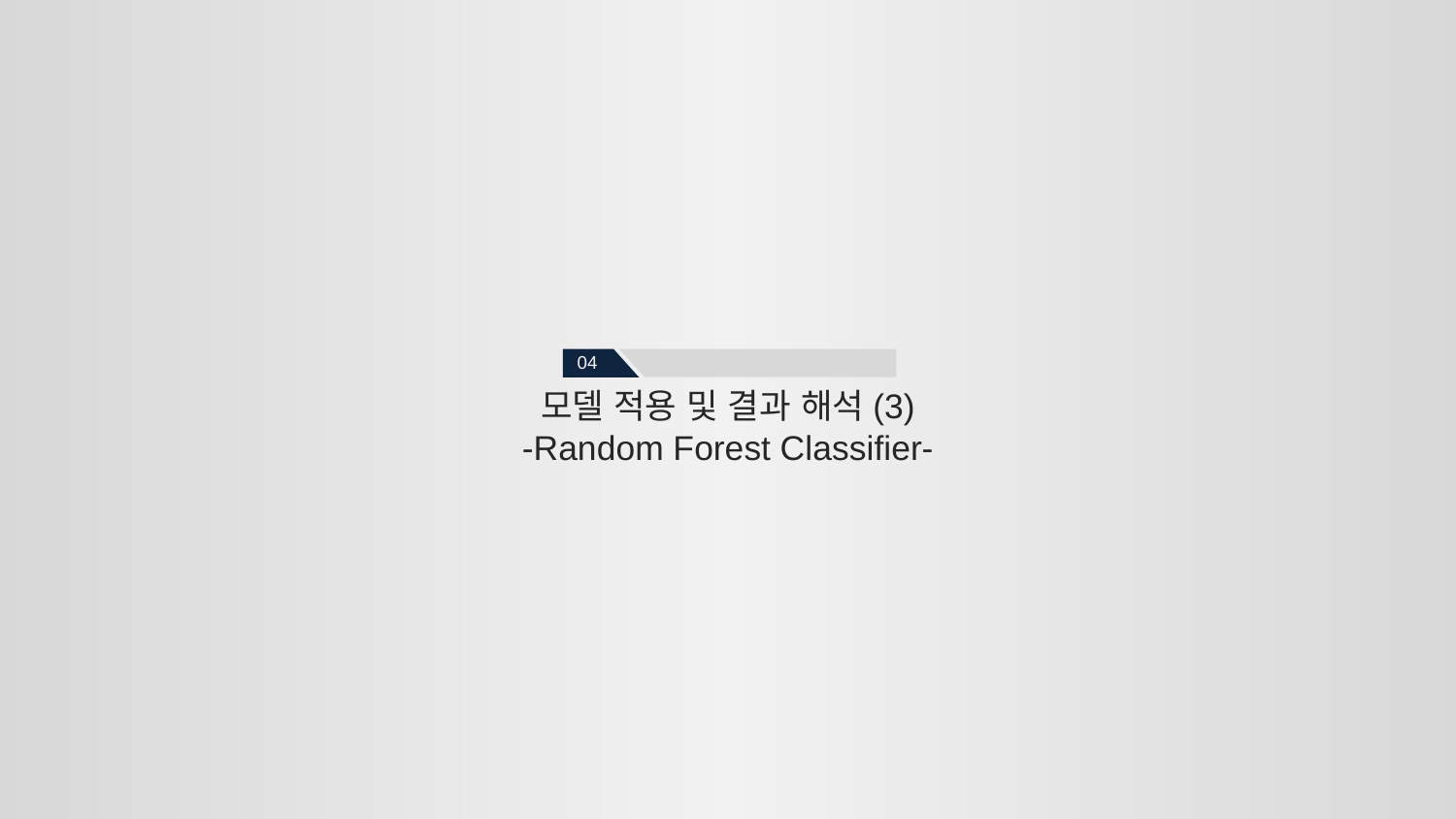

04

모델 적용 및 결과 해석(3)
-Random Forest Classifier-